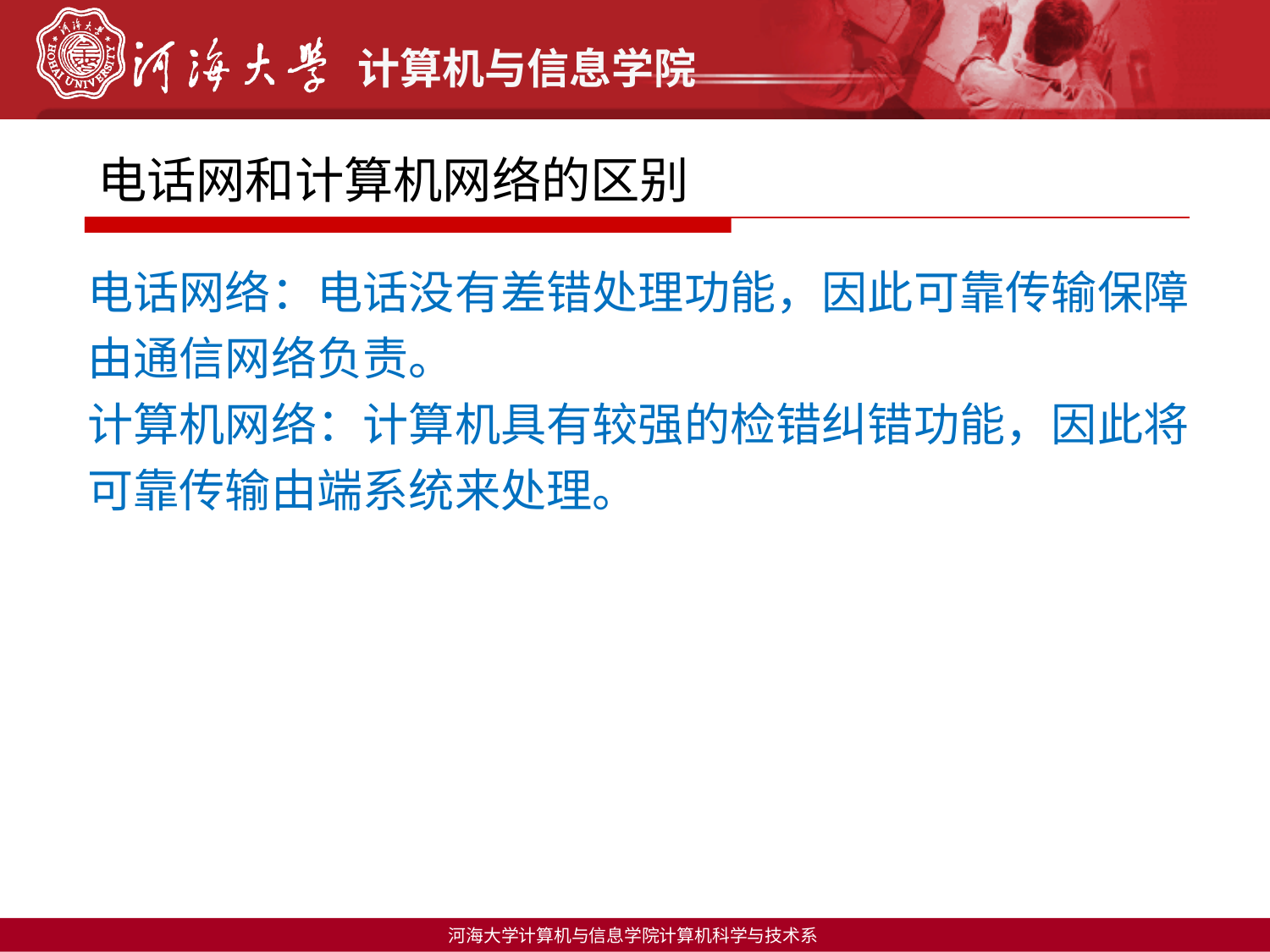

# 电话网和计算机网络的区别
电话网络：电话没有差错处理功能，因此可靠传输保障由通信网络负责。
计算机网络：计算机具有较强的检错纠错功能，因此将可靠传输由端系统来处理。